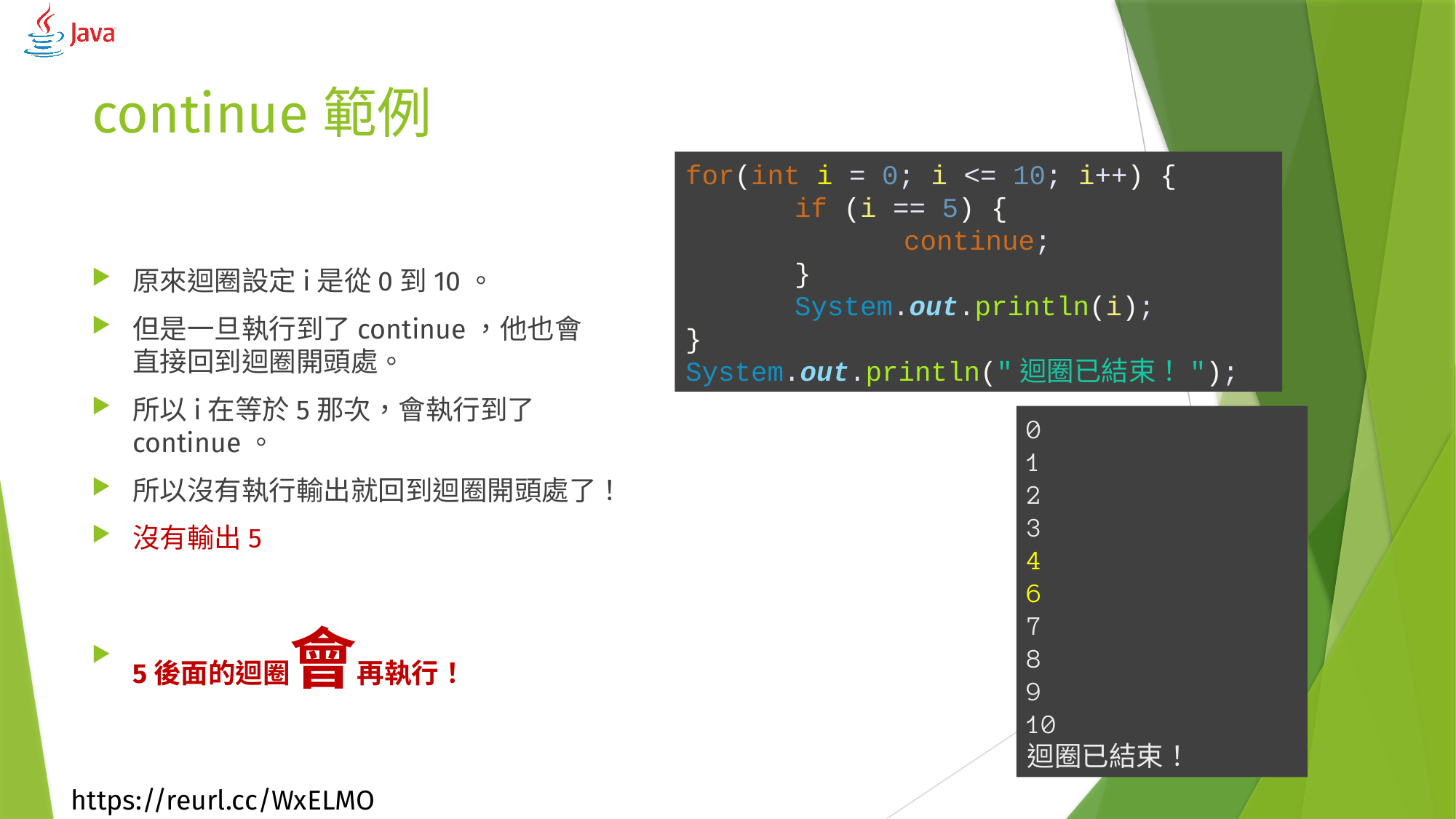

# continue範例
for(int i = 0; i <= 10; i++) {
	if (i == 5) {
		continue;
	}
	System.out.println(i);
}
System.out.println("迴圈已結束！");
原來迴圈設定i是從0到10。
但是一旦執行到了continue，他也會直接回到迴圈開頭處。
所以i在等於5那次，會執行到了continue。
所以沒有執行輸出就回到迴圈開頭處了！
沒有輸出5

5後面的迴圈會再執行！

0
1
2
3
4
6
7
8
9
10
迴圈已結束！